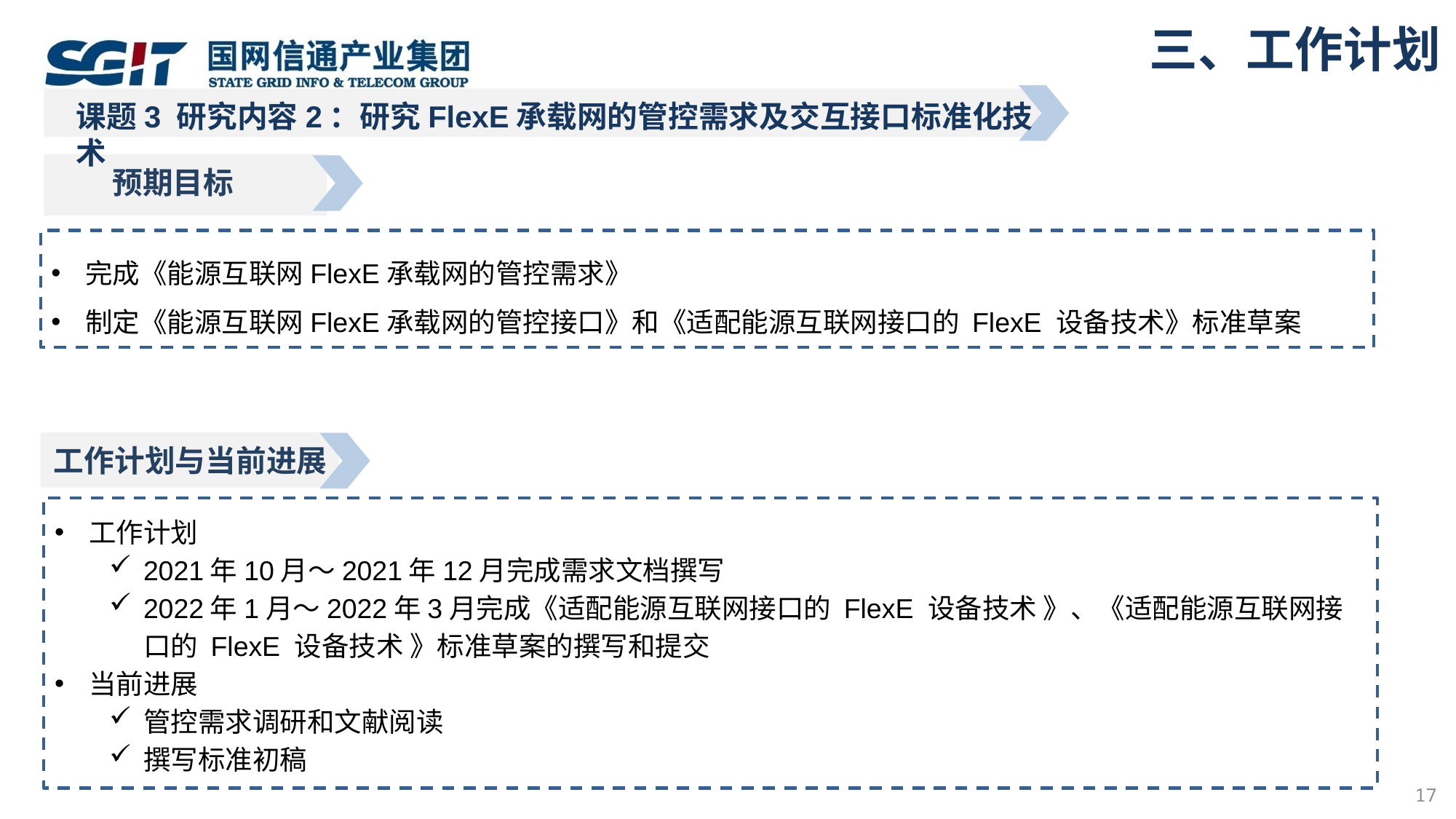

三、工作计划

课题3 研究内容2：研究FlexE承载网的管控需求及交互接口标准化技术

预期目标
完成《能源互联网FlexE承载网的管控需求》
制定《能源互联网FlexE承载网的管控接口》和《适配能源互联网接口的 FlexE 设备技术》标准草案

工作计划与当前进展

工作计划
2021年10月～2021年12月完成需求文档撰写
2022年1月～2022年3月完成《适配能源互联网接口的 FlexE 设备技术 》、《适配能源互联网接口的 FlexE 设备技术 》标准草案的撰写和提交
当前进展
管控需求调研和文献阅读
撰写标准初稿

17